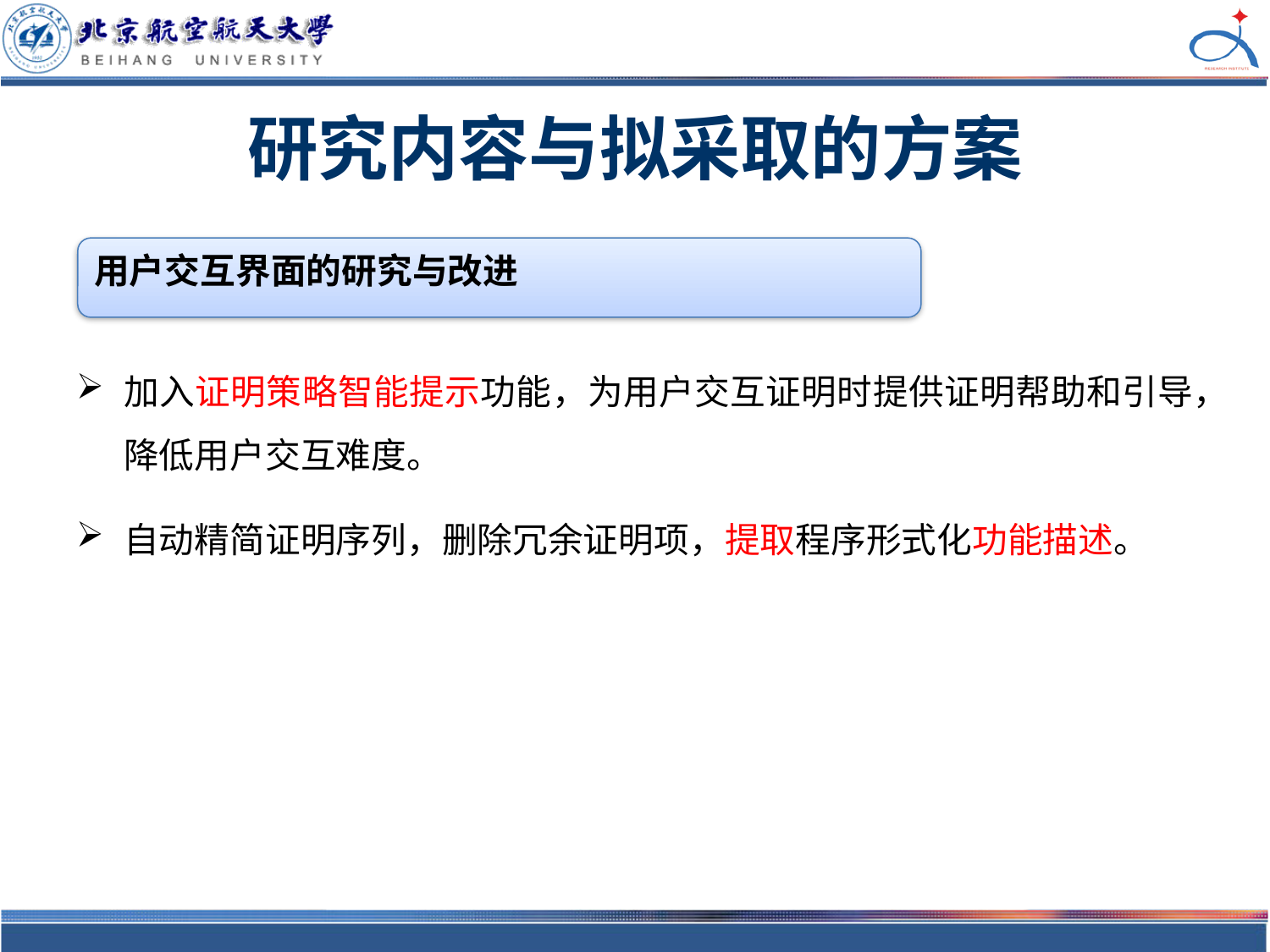

# 研究内容与拟采取的方案

加入证明策略智能提示功能，为用户交互证明时提供证明帮助和引导，降低用户交互难度。
自动精简证明序列，删除冗余证明项，提取程序形式化功能描述。

用户交互界面的研究与改进